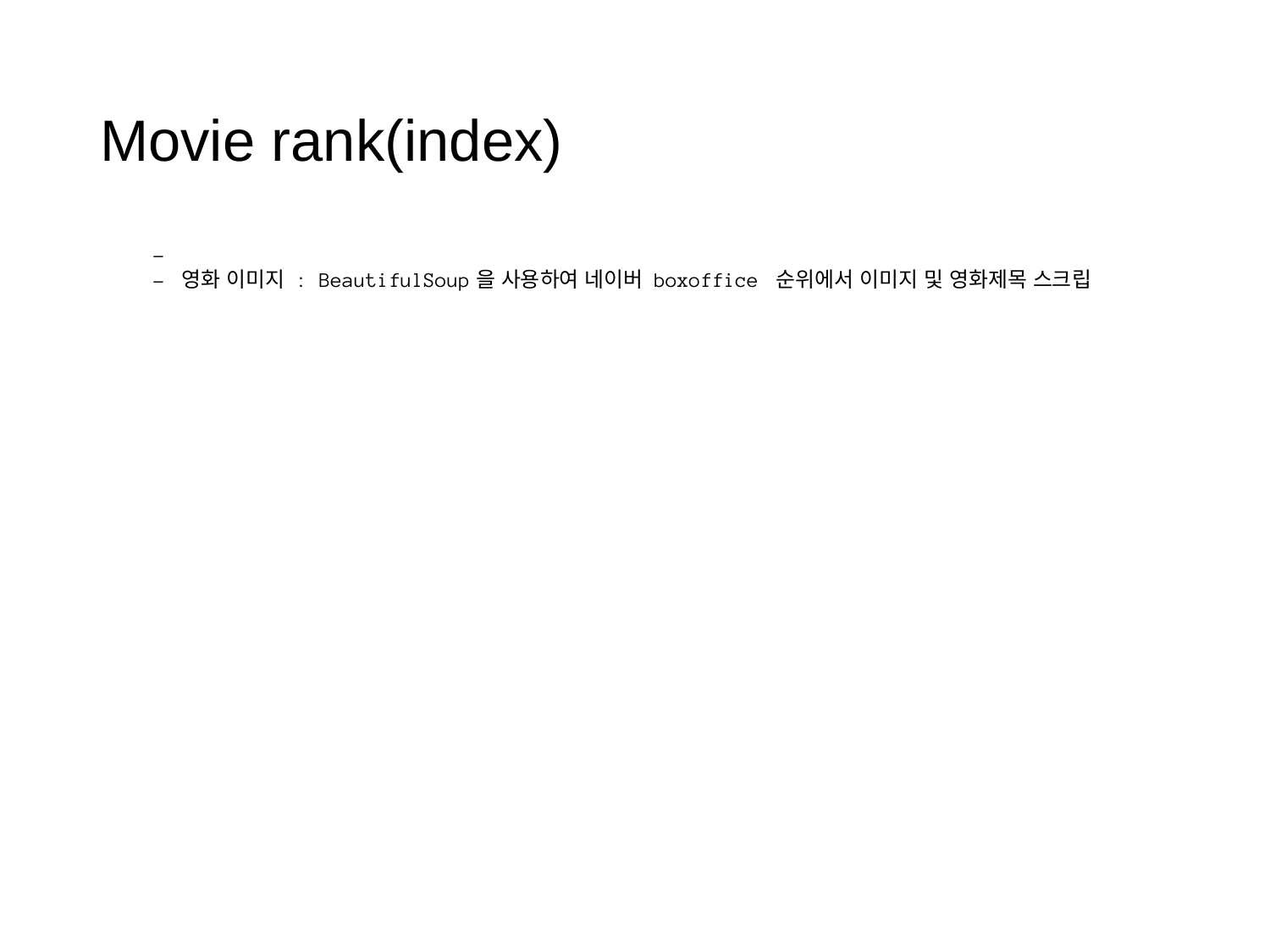

# Movie rank(index)
-
- 영화 이미지 : BeautifulSoup을 사용하여 네이버 boxoffice 순위에서 이미지 및 영화제목 스크립